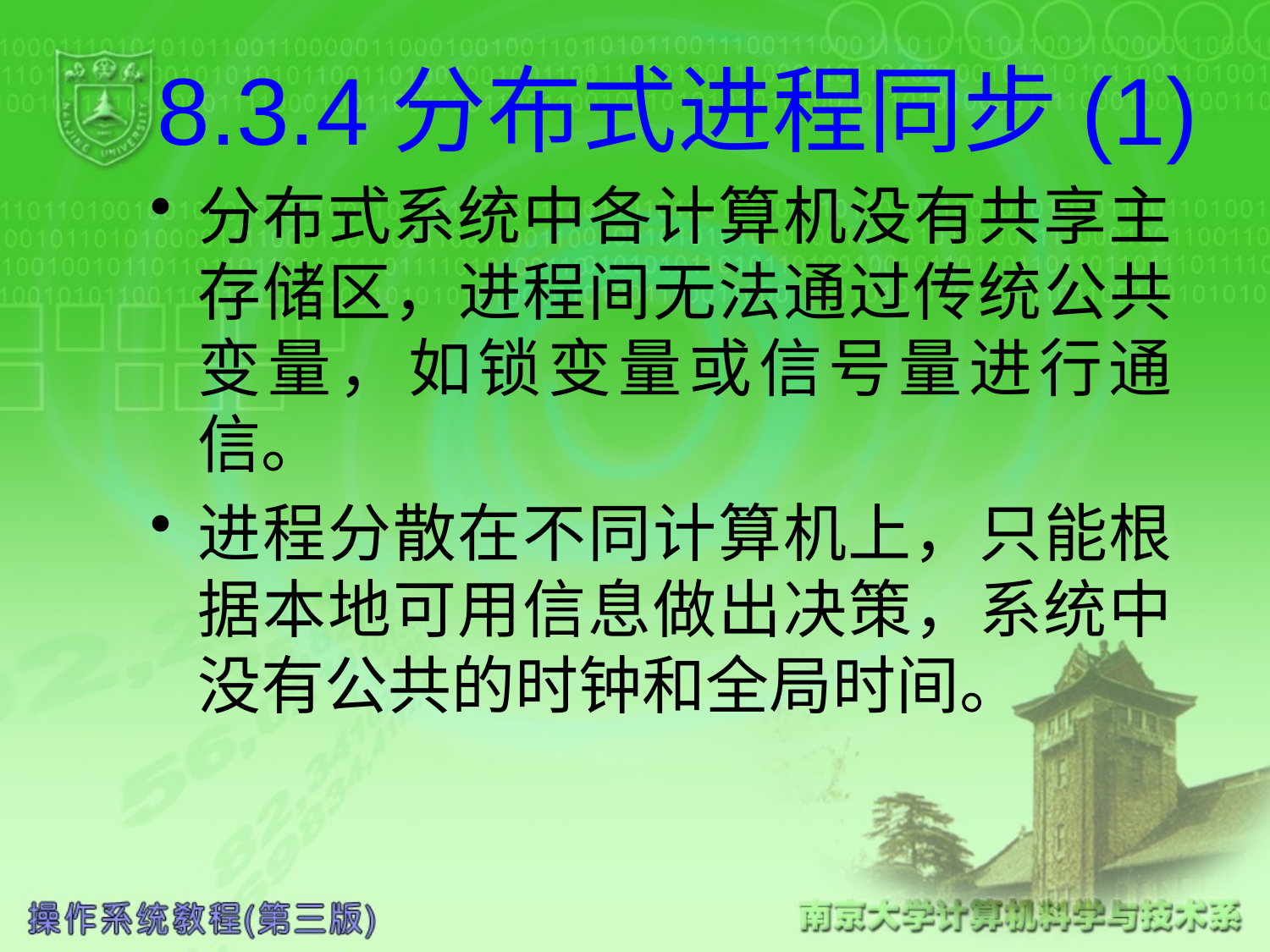

# 8.3.4分布式进程同步(1)
分布式系统中各计算机没有共享主存储区，进程间无法通过传统公共变量，如锁变量或信号量进行通信。
进程分散在不同计算机上，只能根据本地可用信息做出决策，系统中没有公共的时钟和全局时间。